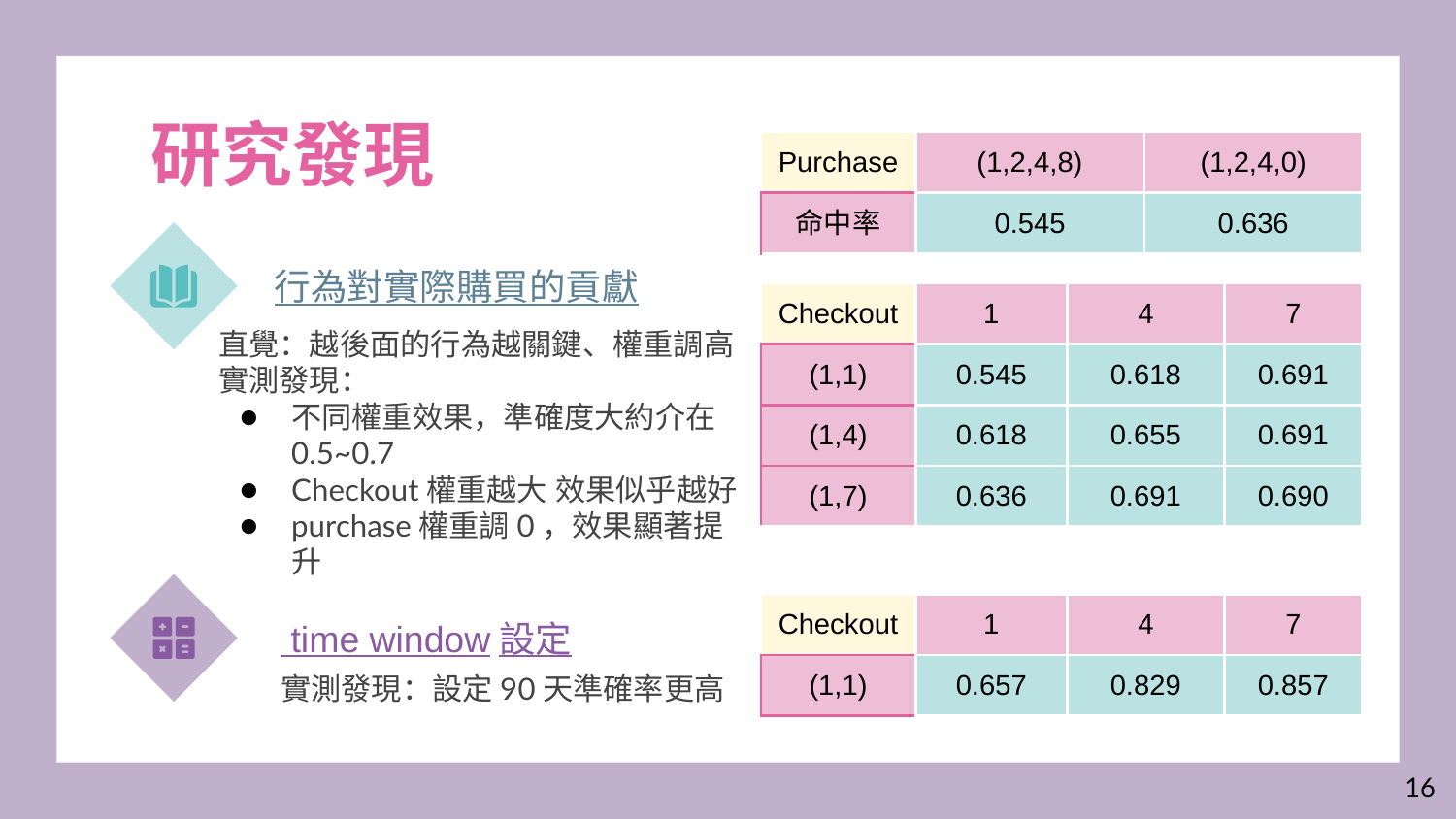

# 研究發現
| Purchase | (1,2,4,8) | (1,2,4,0) |
| --- | --- | --- |
| 命中率 | 0.545 | 0.636 |

行為對實際購買的貢獻
| Checkout | 1 | 4 | 7 |
| --- | --- | --- | --- |
| (1,1) | 0.545 | 0.618 | 0.691 |
| (1,4) | 0.618 | 0.655 | 0.691 |
| (1,7) | 0.636 | 0.691 | 0.690 |

直覺：越後面的行為越關鍵、權重調高
實測發現：
不同權重效果，準確度大約介在0.5~0.7
Checkout權重越大 效果似乎越好
purchase權重調0，效果顯著提升

 time window設定
| Checkout | 1 | 4 | 7 |
| --- | --- | --- | --- |
| (1,1) | 0.657 | 0.829 | 0.857 |
實測發現：設定90天準確率更高
16